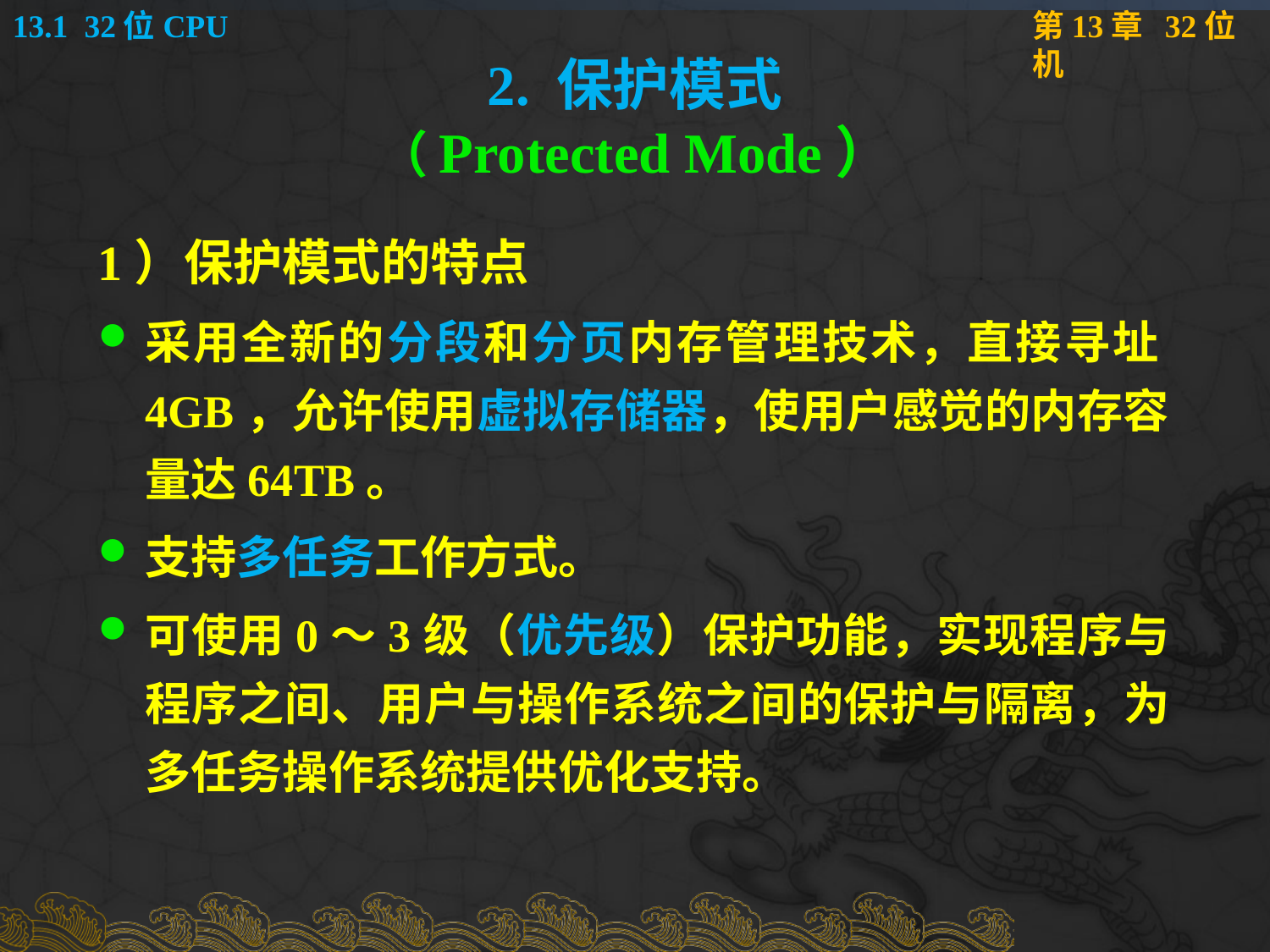

# 2. 保护模式 （Protected Mode）
1）保护模式的特点
采用全新的分段和分页内存管理技术，直接寻址4GB，允许使用虚拟存储器，使用户感觉的内存容量达64TB。
支持多任务工作方式。
可使用0～3级（优先级）保护功能，实现程序与程序之间、用户与操作系统之间的保护与隔离，为多任务操作系统提供优化支持。